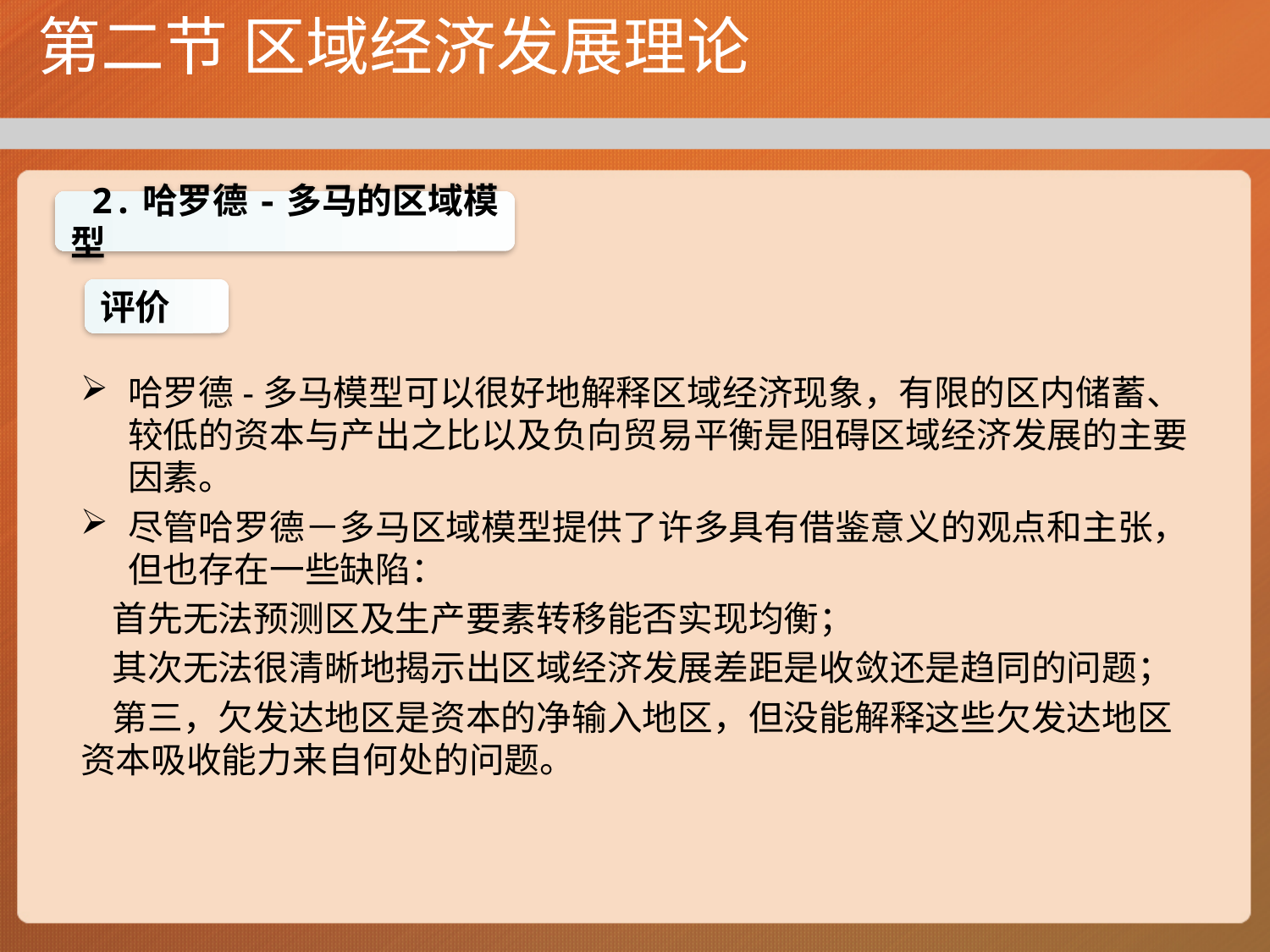

# 第二节 区域经济发展理论

哈罗德-多马模型可以很好地解释区域经济现象，有限的区内储蓄、较低的资本与产出之比以及负向贸易平衡是阻碍区域经济发展的主要因素。
尽管哈罗德－多马区域模型提供了许多具有借鉴意义的观点和主张，但也存在一些缺陷：
   首先无法预测区及生产要素转移能否实现均衡；
   其次无法很清晰地揭示出区域经济发展差距是收敛还是趋同的问题；
   第三，欠发达地区是资本的净输入地区，但没能解释这些欠发达地区   资本吸收能力来自何处的问题。

 2.哈罗德-多马的区域模型
评价